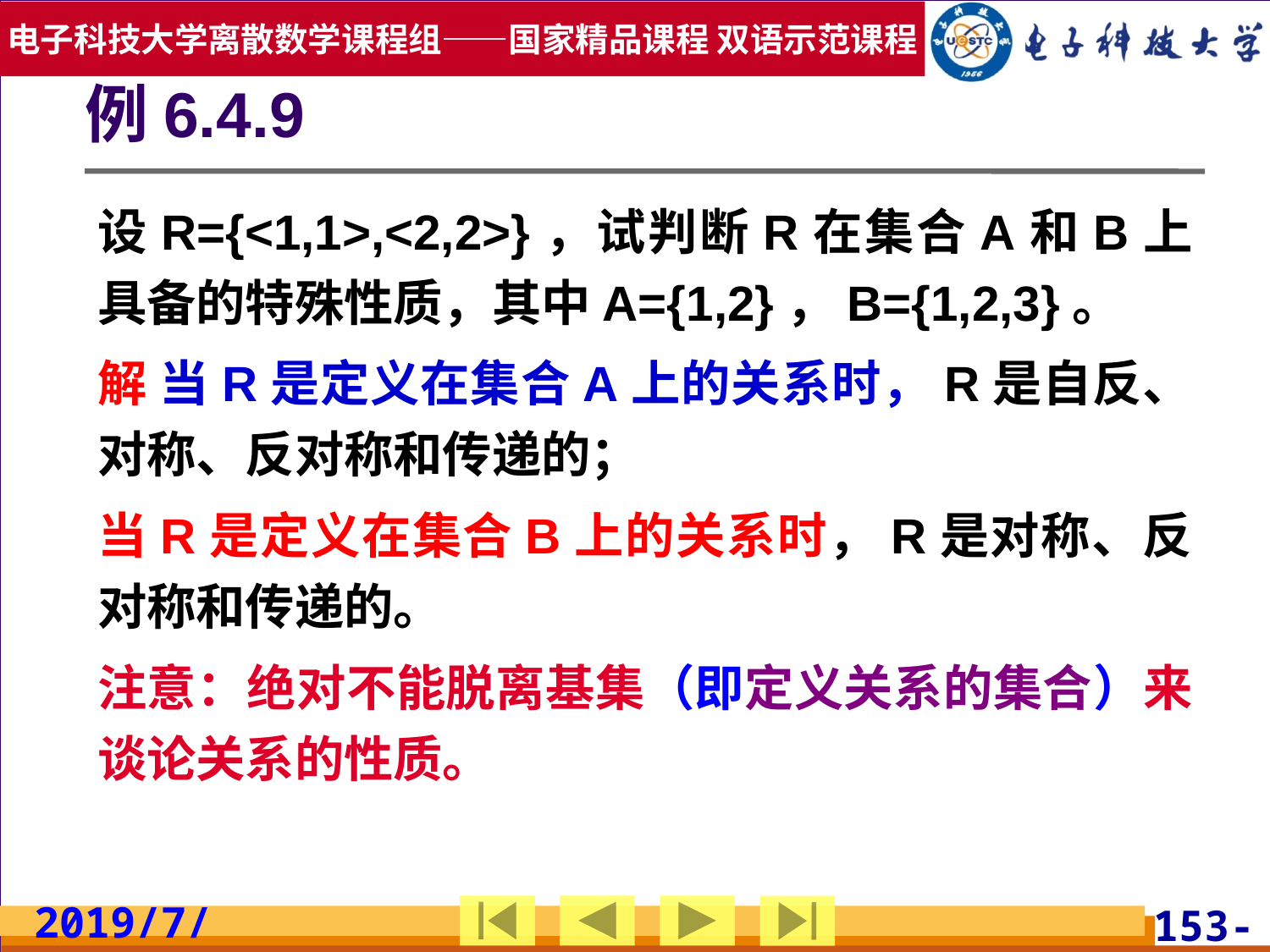

# 例6.4.9
设R={<1,1>,<2,2>}，试判断R在集合A和B上具备的特殊性质，其中A={1,2}，B={1,2,3}。
解 当R是定义在集合A上的关系时，R是自反、对称、反对称和传递的；
当R是定义在集合B上的关系时，R是对称、反对称和传递的。
注意：绝对不能脱离基集（即定义关系的集合）来谈论关系的性质。
2019/7/3